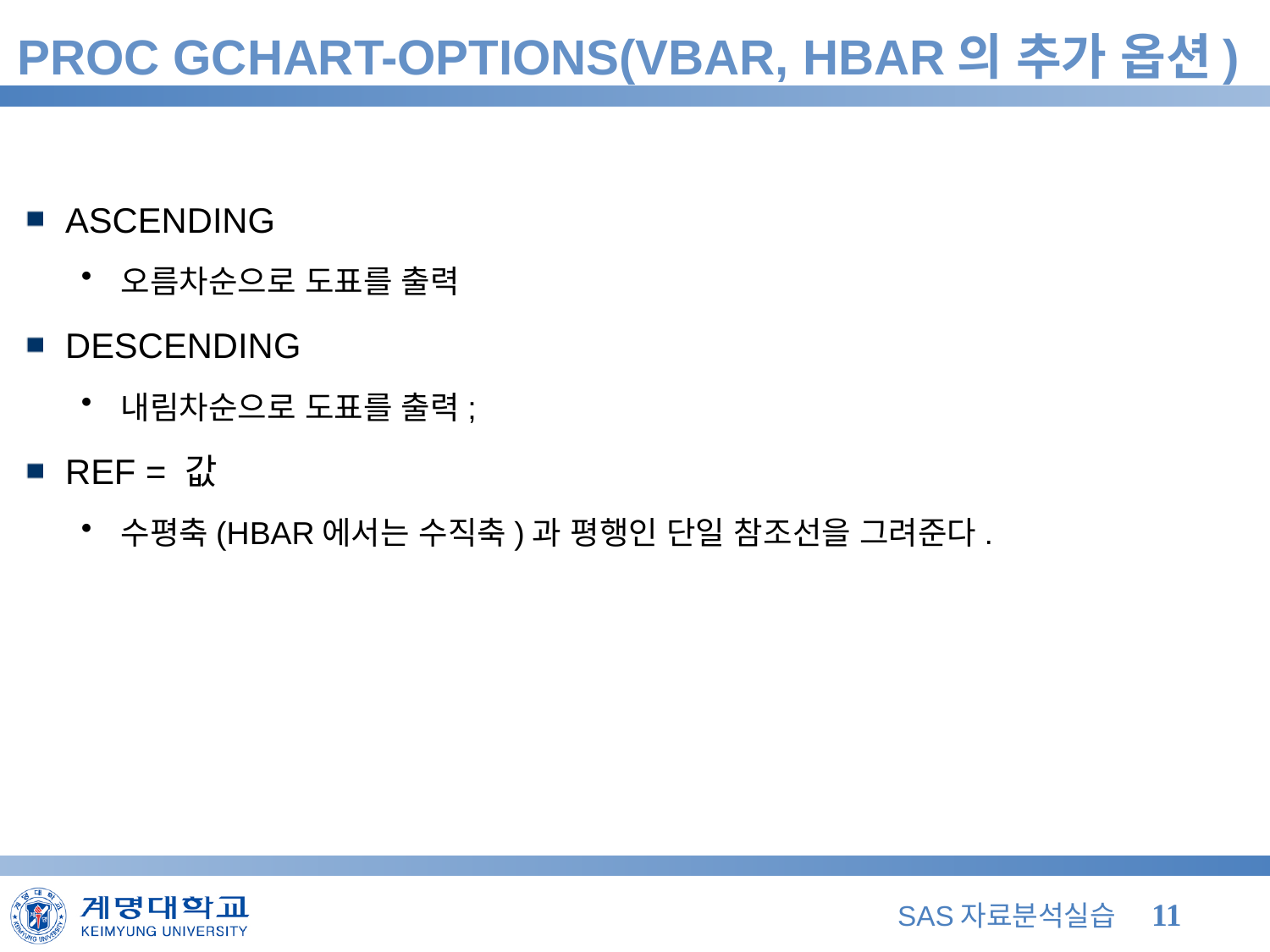

# PROC GCHART-OPTIONS(VBAR, HBAR의 추가 옵션)

ASCENDING
오름차순으로 도표를 출력
DESCENDING
내림차순으로 도표를 출력;
REF = 값
수평축(HBAR에서는 수직축)과 평행인 단일 참조선을 그려준다.